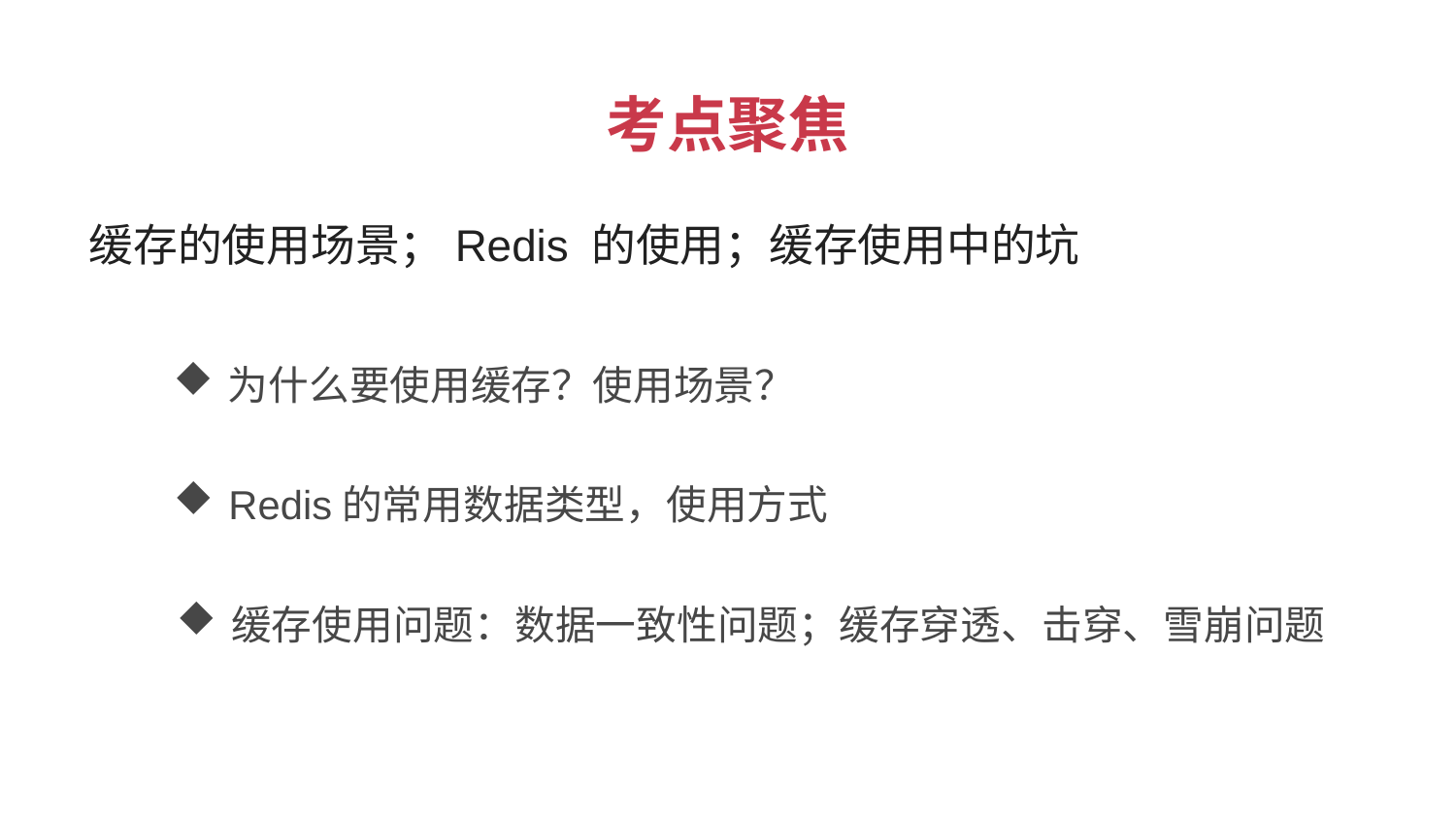

考点聚焦
缓存的使用场景；Redis 的使用；缓存使用中的坑
为什么要使用缓存？使用场景？
Redis的常用数据类型，使用方式
缓存使用问题：数据一致性问题；缓存穿透、击穿、雪崩问题